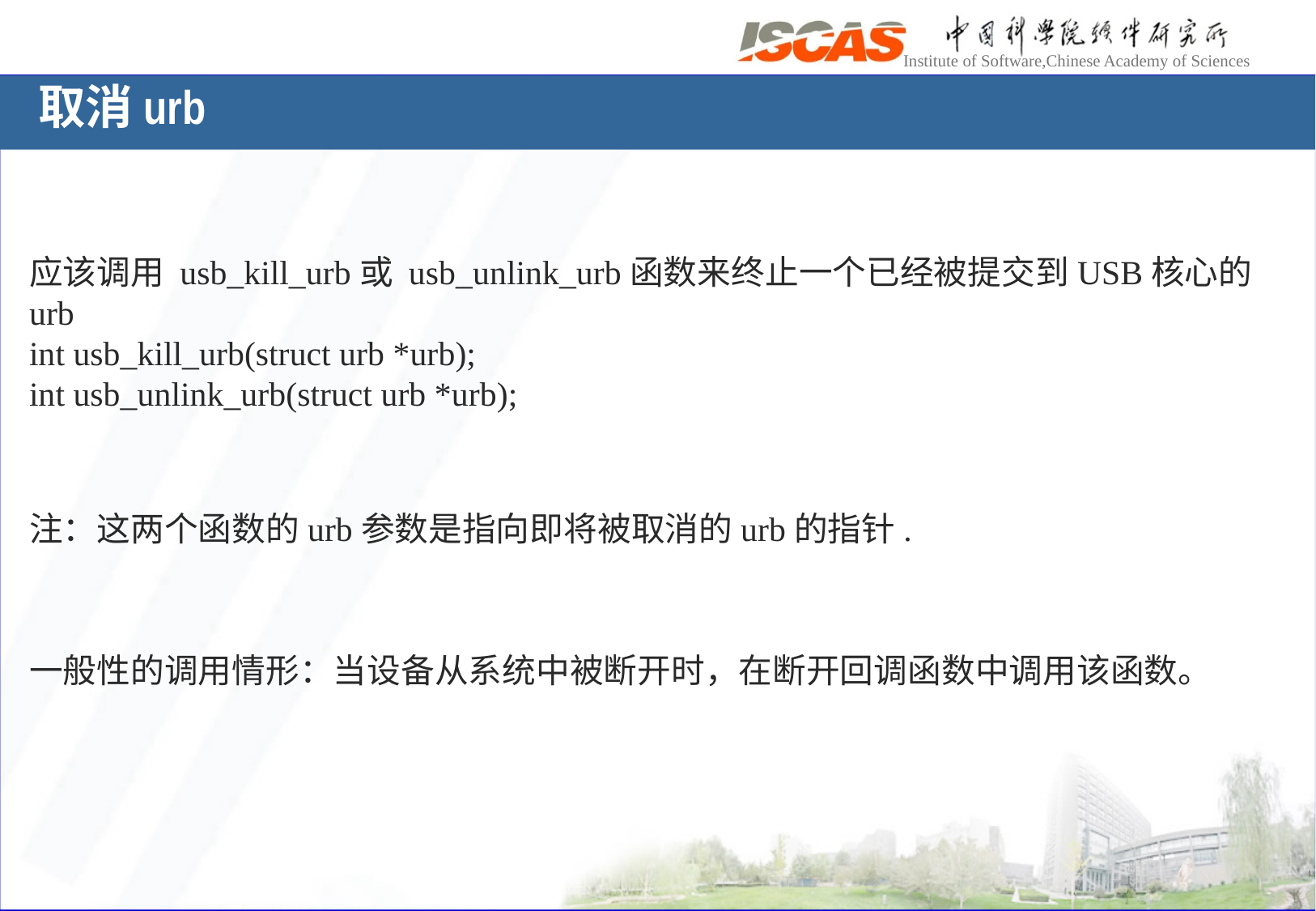

# 取消urb
应该调用 usb_kill_urb或 usb_unlink_urb函数来终止一个已经被提交到USB核心的urb
int usb_kill_urb(struct urb *urb);
int usb_unlink_urb(struct urb *urb);

注：这两个函数的urb参数是指向即将被取消的urb的指针.

一般性的调用情形：当设备从系统中被断开时，在断开回调函数中调用该函数。